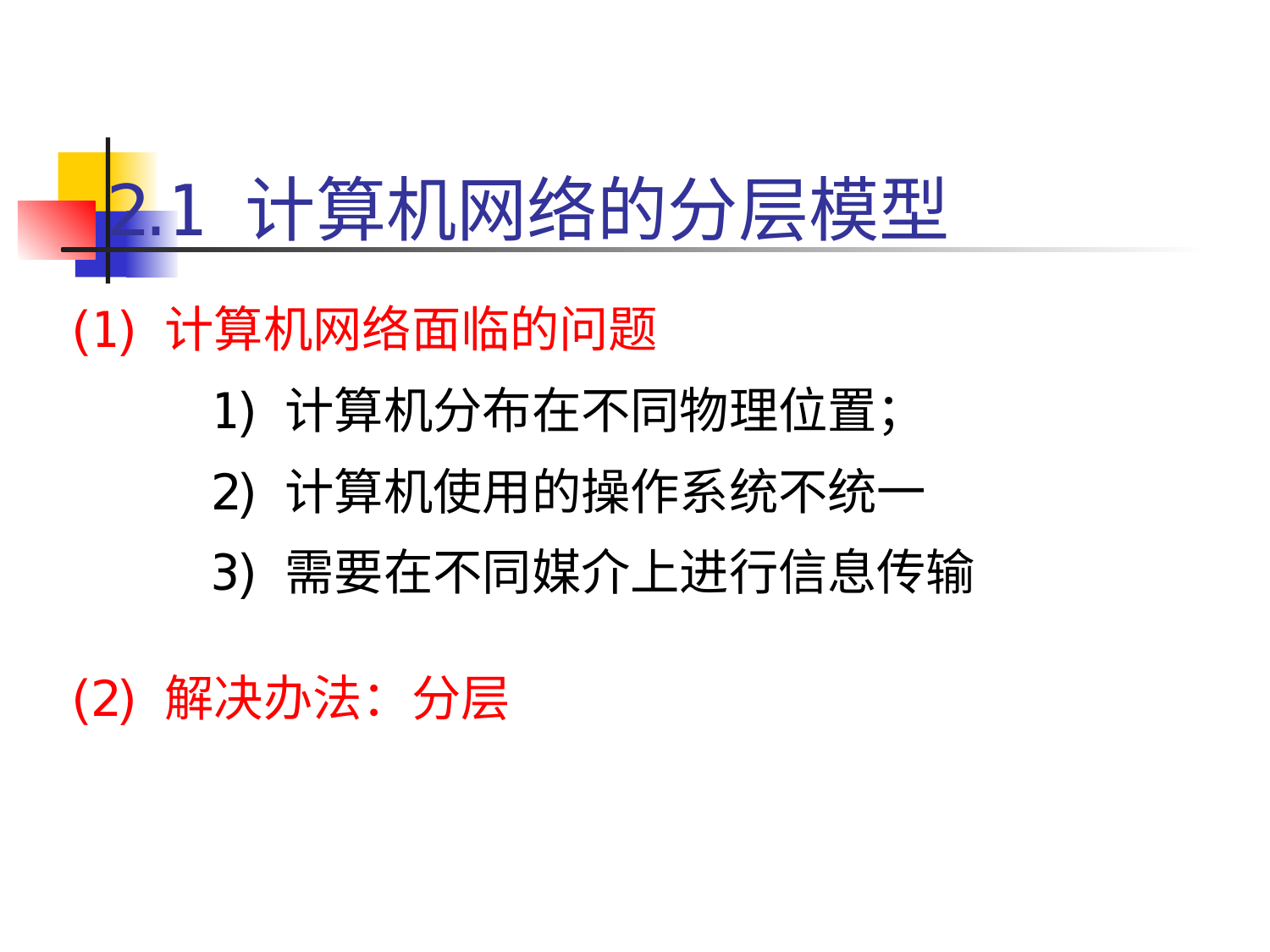

# 2.1 计算机网络的分层模型
 (1) 计算机网络面临的问题
          1) 计算机分布在不同物理位置；
          2) 计算机使用的操作系统不统一
          3) 需要在不同媒介上进行信息传输

 (2) 解决办法：分层